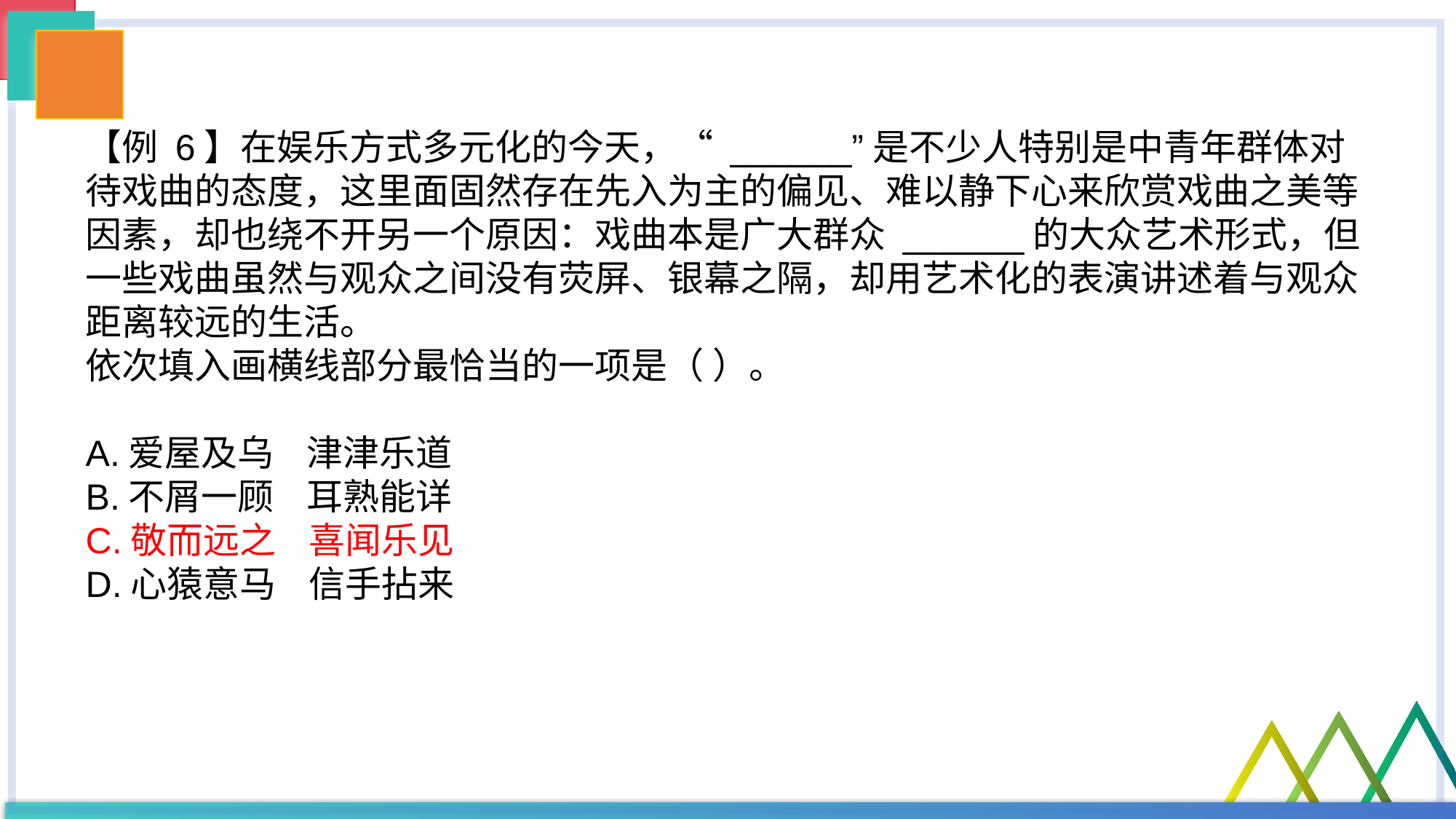

【例 6】在娱乐方式多元化的今天，“ ______”是不少人特别是中青年群体对待戏曲的态度，这里面固然存在先入为主的偏见、难以静下心来欣赏戏曲之美等因素，却也绕不开另一个原因：戏曲本是广大群众 ______的大众艺术形式，但一些戏曲虽然与观众之间没有荧屏、银幕之隔，却用艺术化的表演讲述着与观众距离较远的生活。
依次填入画横线部分最恰当的一项是（ ）。

A.爱屋及乌    津津乐道
B.不屑一顾    耳熟能详
C.敬而远之    喜闻乐见
D.心猿意马    信手拈来